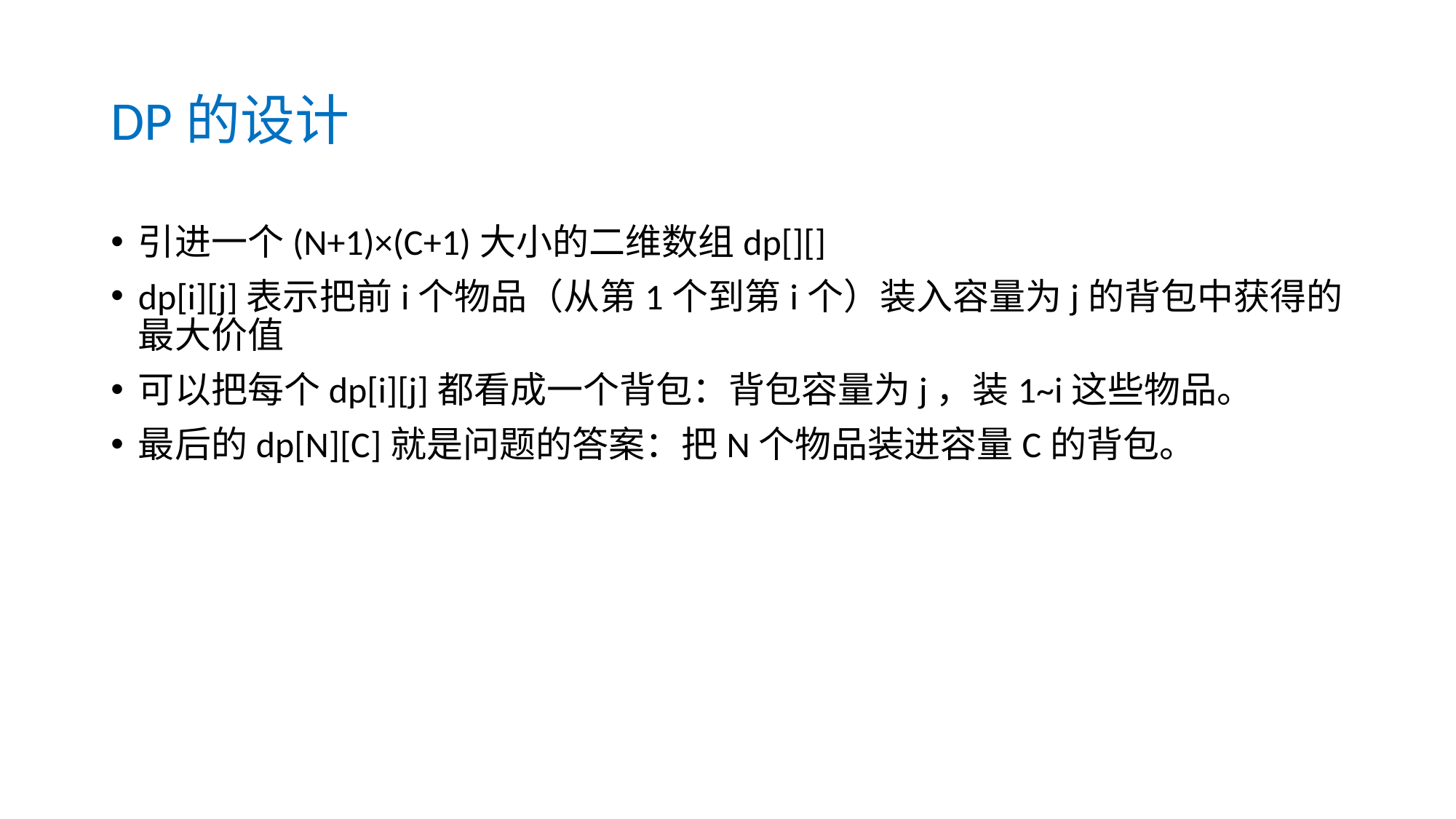

# DP的设计
引进一个(N+1)×(C+1)大小的二维数组dp[][]
dp[i][j]表示把前i个物品（从第1个到第i个）装入容量为j的背包中获得的最大价值
可以把每个dp[i][j]都看成一个背包：背包容量为j，装1~i这些物品。
最后的dp[N][C]就是问题的答案：把N个物品装进容量C的背包。